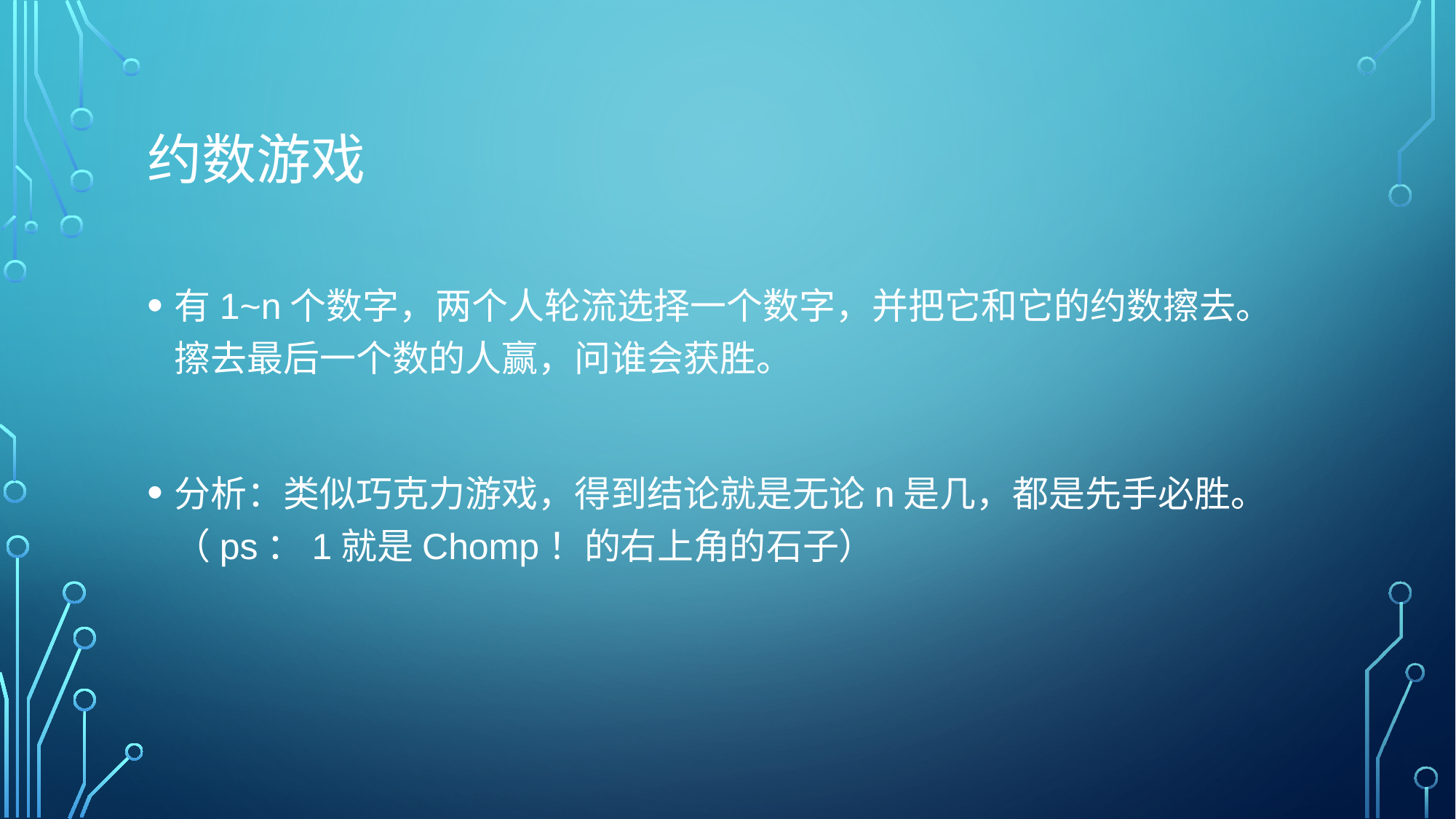

# 约数游戏
有1~n个数字，两个人轮流选择一个数字，并把它和它的约数擦去。擦去最后一个数的人赢，问谁会获胜。

分析：类似巧克力游戏，得到结论就是无论n是几，都是先手必胜。（ps：1就是Chomp！的右上角的石子）